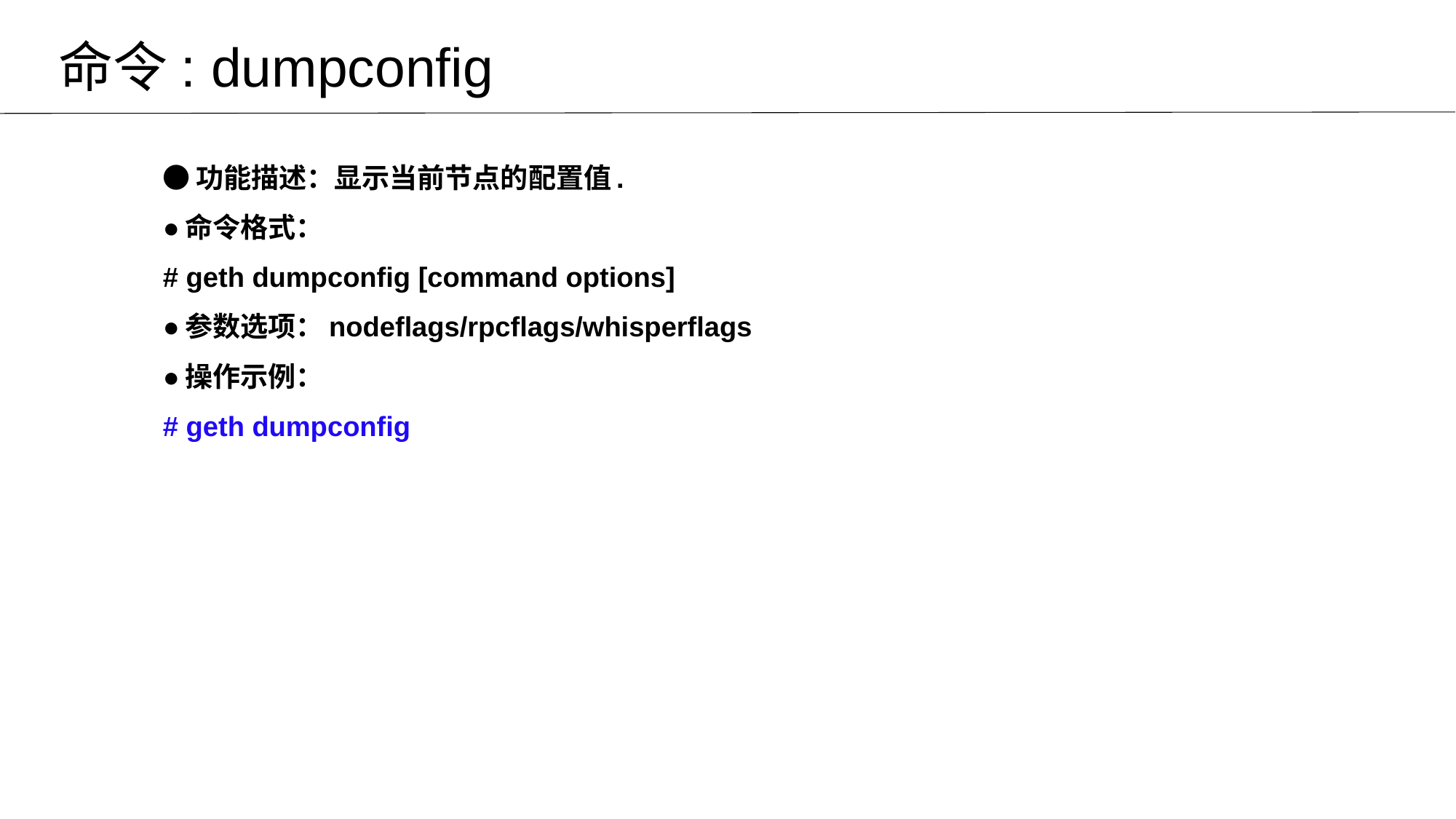

命令: dumpconfig
# ●功能描述：显示当前节点的配置值. ●命令格式： # geth dumpconfig [command options] ●参数选项：nodeflags/rpcflags/whisperflags ●操作示例： # geth dumpconfig